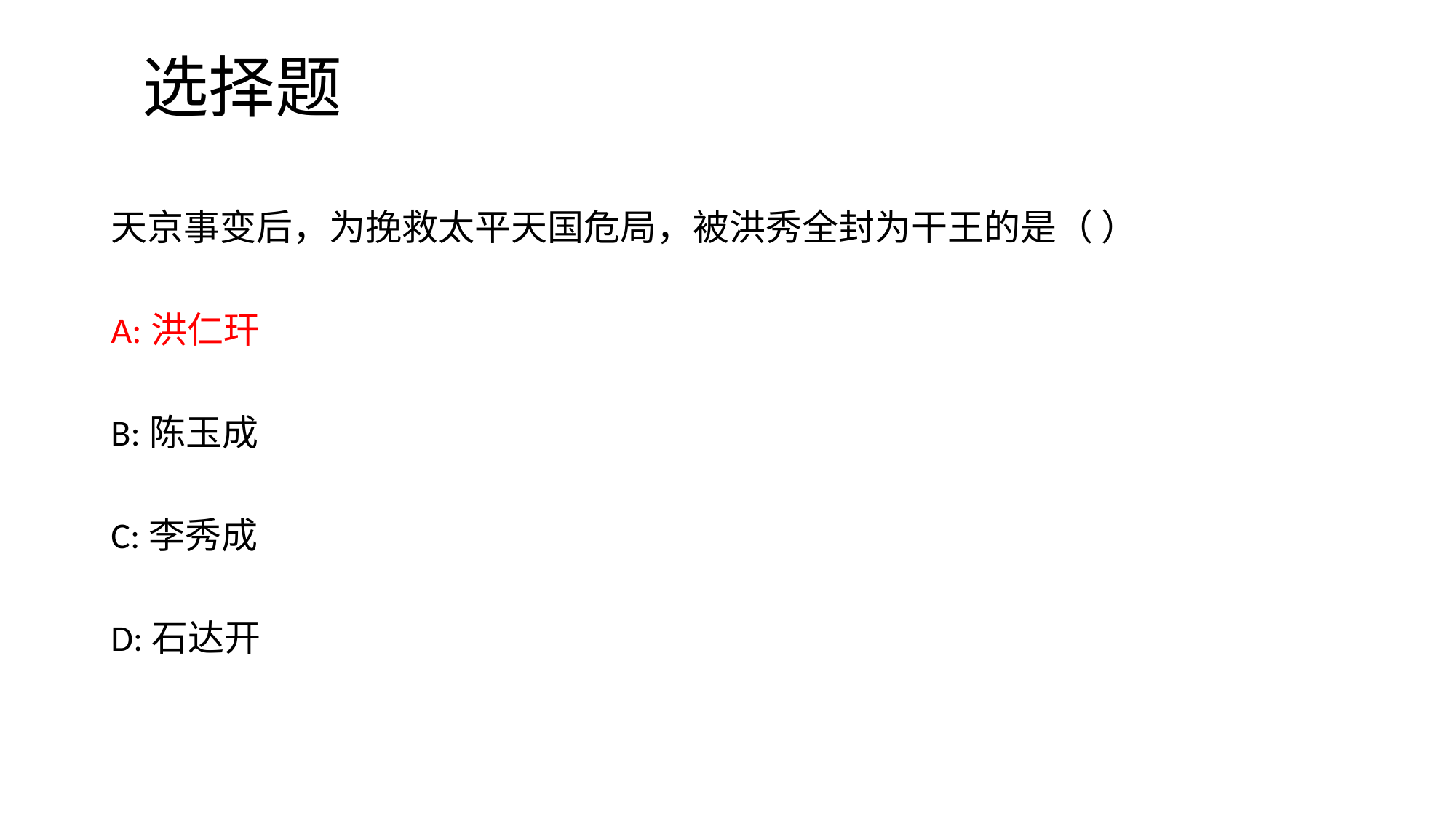

# 选择题
天京事变后，为挽救太平天国危局，被洪秀全封为干王的是（ ）
A:洪仁玕
B:陈玉成
C:李秀成
D:石达开